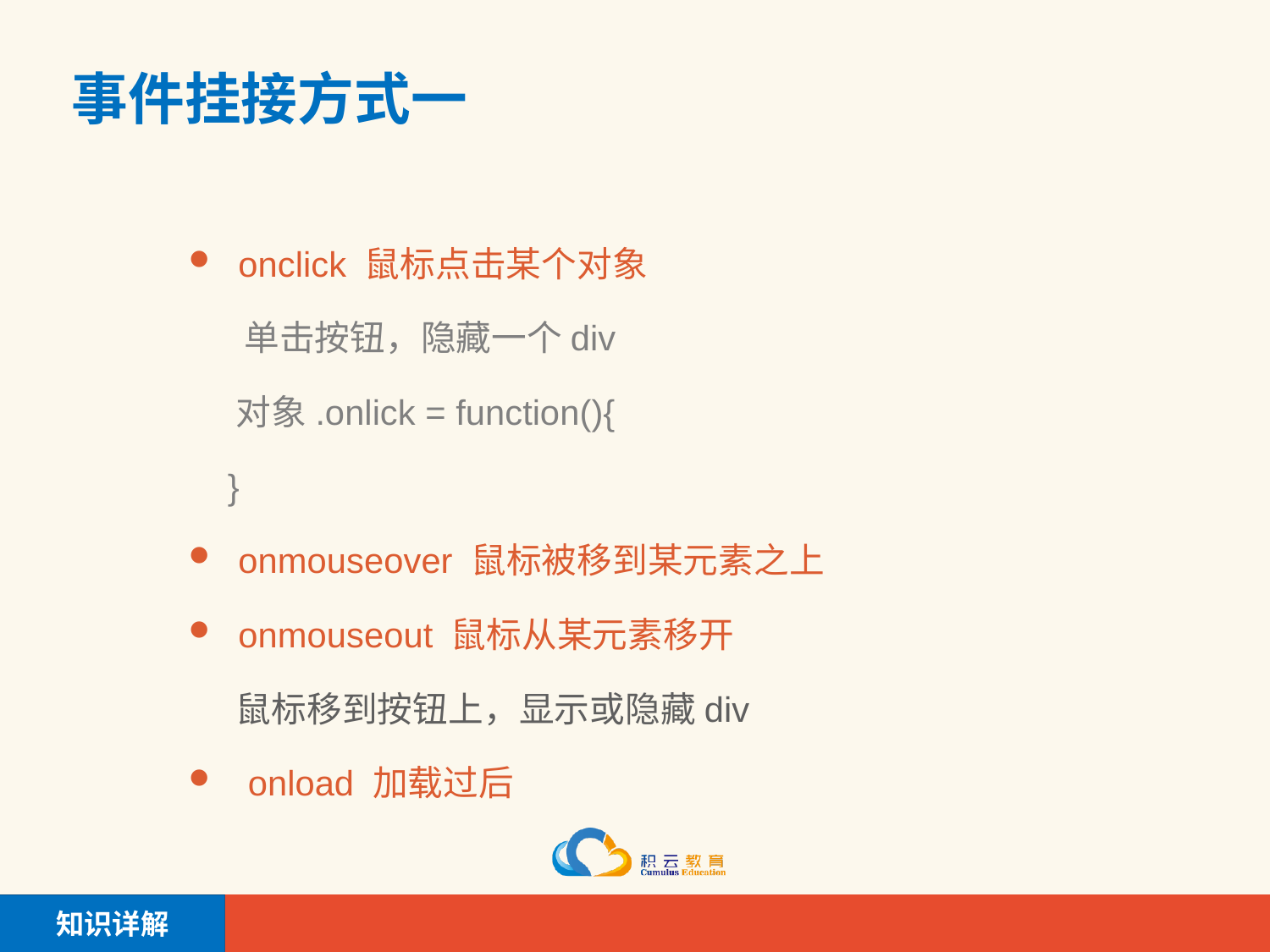

# 事件挂接方式一
onclick 鼠标点击某个对象
      单击按钮，隐藏一个div
     对象.onlick = function(){
    }
onmouseover 鼠标被移到某元素之上
onmouseout 鼠标从某元素移开
     鼠标移到按钮上，显示或隐藏div
 onload 加载过后